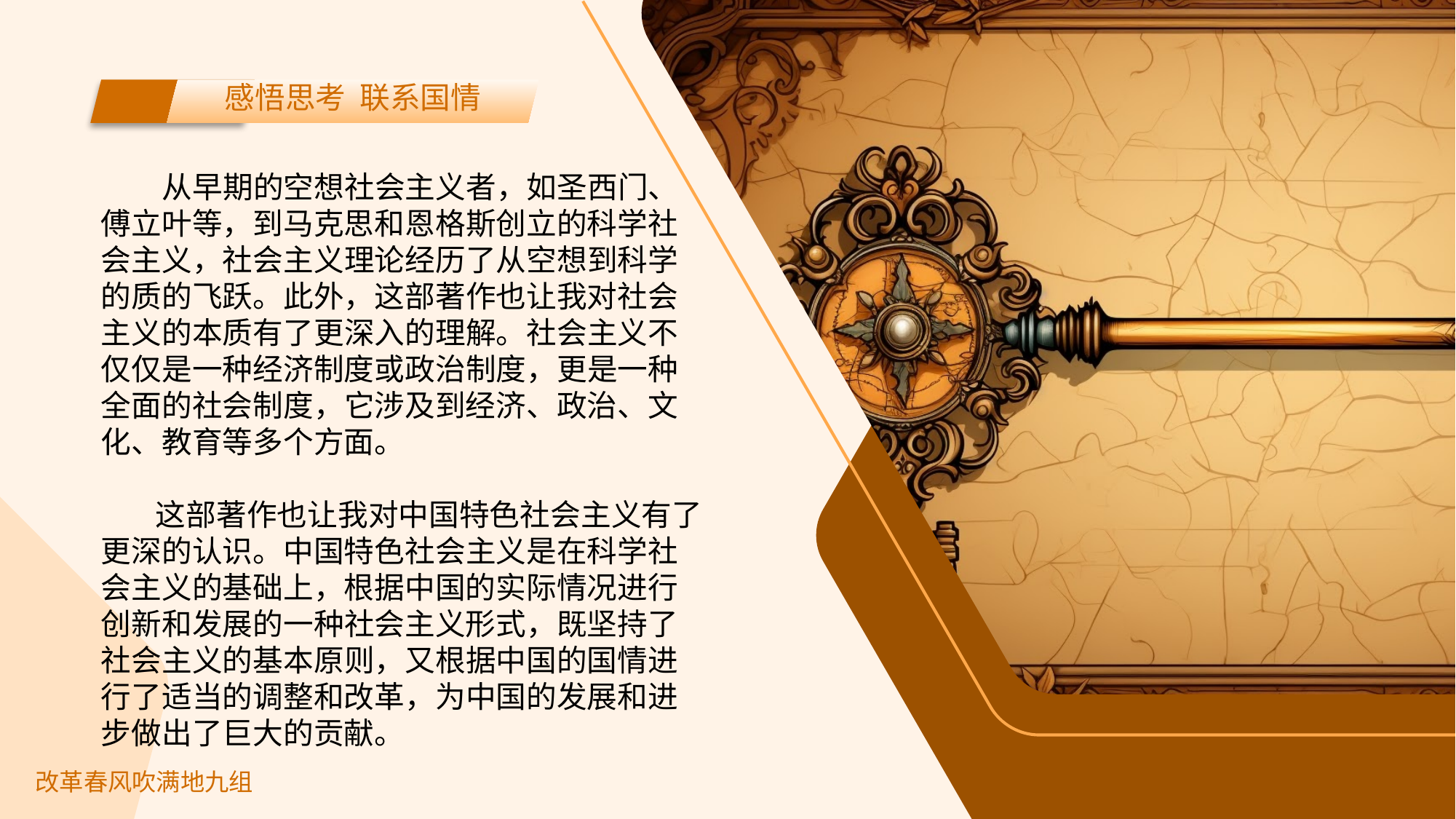

感悟思考  联系国情

        从早期的空想社会主义者，如圣西门、傅立叶等，到马克思和恩格斯创立的科学社会主义，社会主义理论经历了从空想到科学的质的飞跃。此外，这部著作也让我对社会主义的本质有了更深入的理解。社会主义不仅仅是一种经济制度或政治制度，更是一种全面的社会制度，它涉及到经济、政治、文化、教育等多个方面。

       这部著作也让我对中国特色社会主义有了更深的认识。中国特色社会主义是在科学社会主义的基础上，根据中国的实际情况进行创新和发展的一种社会主义形式，既坚持了社会主义的基本原则，又根据中国的国情进行了适当的调整和改革，为中国的发展和进步做出了巨大的贡献。